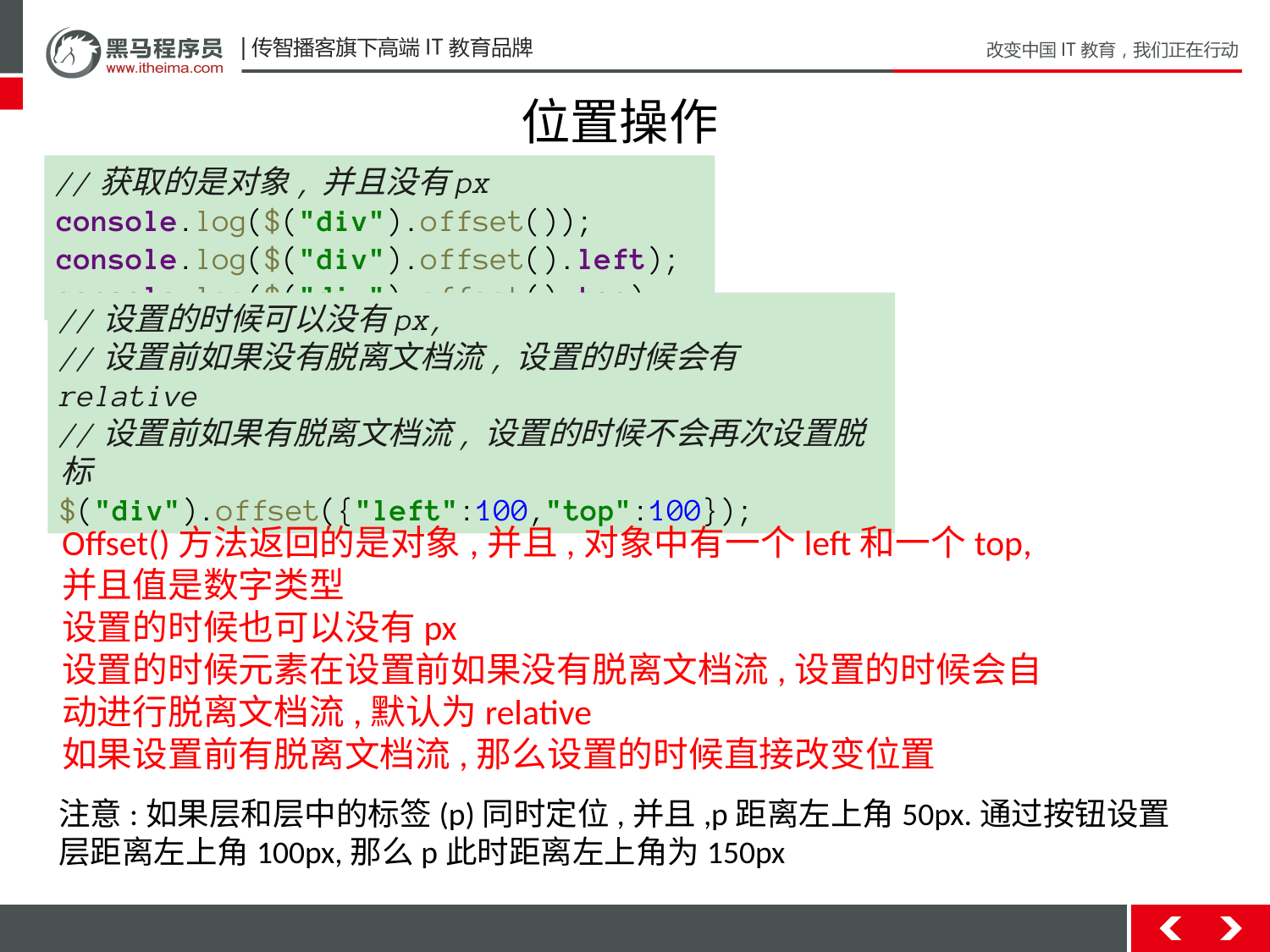

位置操作
//获取的是对象,并且没有px
console.log($("div").offset());
console.log($("div").offset().left);
console.log($("div").offset().top);
//设置的时候可以没有px,
//设置前如果没有脱离文档流,设置的时候会有relative
//设置前如果有脱离文档流,设置的时候不会再次设置脱标
$("div").offset({"left":100,"top":100});
Offset()方法返回的是对象,并且,对象中有一个left和一个top,并且值是数字类型
设置的时候也可以没有px
设置的时候元素在设置前如果没有脱离文档流,设置的时候会自动进行脱离文档流,默认为relative
如果设置前有脱离文档流,那么设置的时候直接改变位置
注意:如果层和层中的标签(p)同时定位,并且,p距离左上角50px.通过按钮设置层距离左上角100px,那么p此时距离左上角为150px